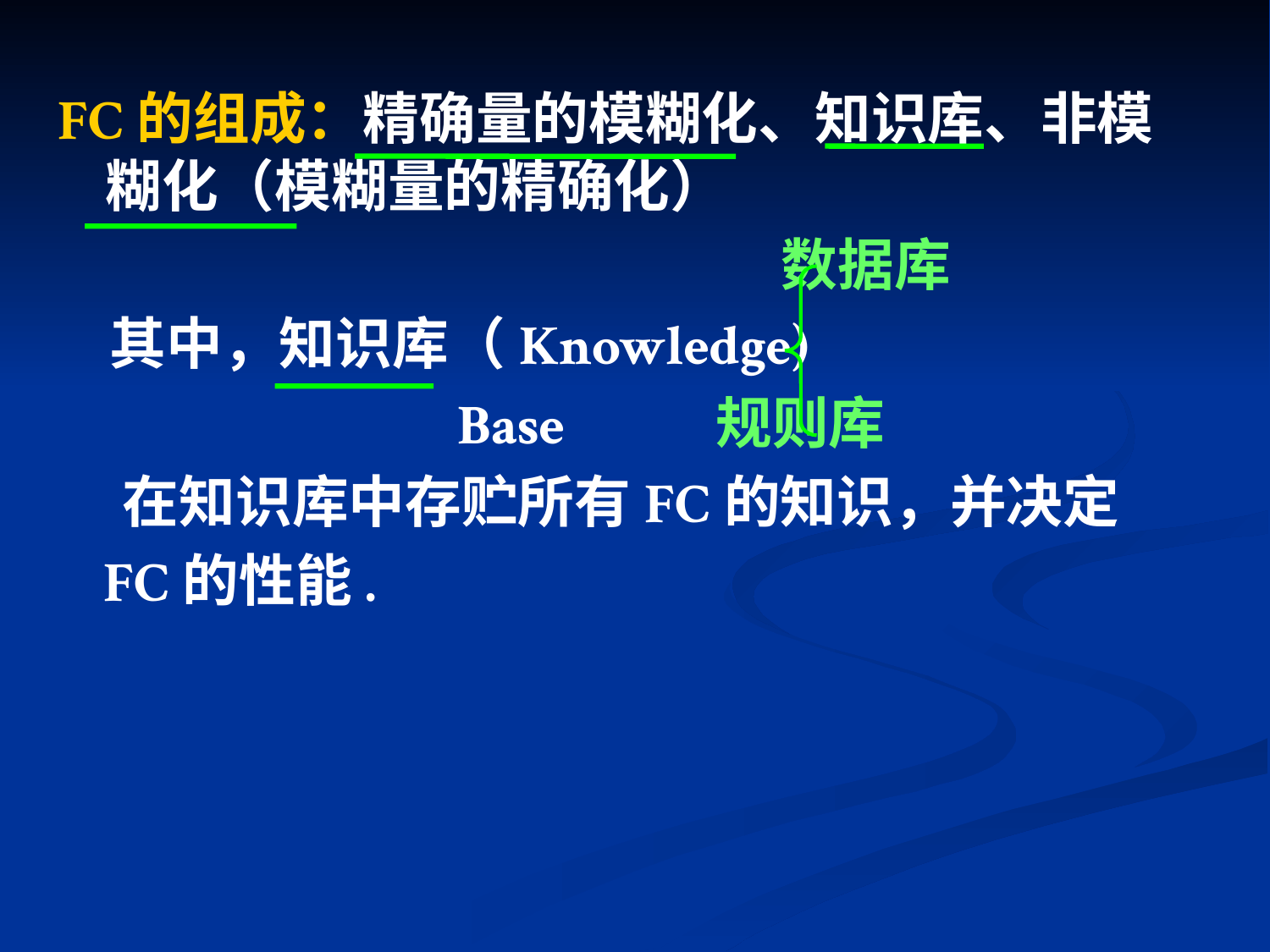

FC的组成：精确量的模糊化、知识库、非模糊化（模糊量的精确化）
                                                       数据库
   其中，知识库（Knowledge)
                                   Base            规则库
    在知识库中存贮所有FC的知识，并决定
    FC的性能.